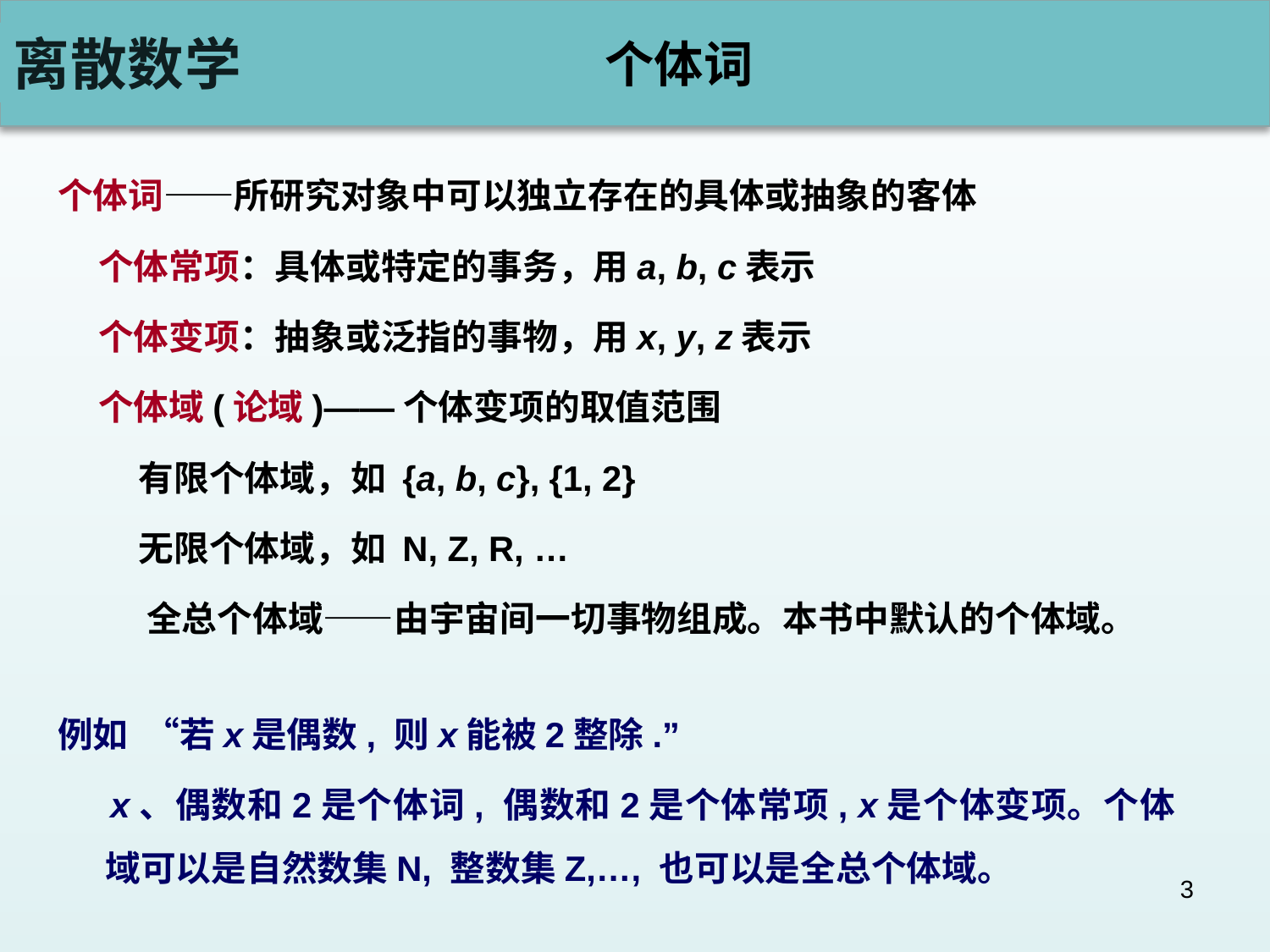

# 个体词
个体词——所研究对象中可以独立存在的具体或抽象的客体
    个体常项：具体或特定的事务，用a, b, c表示
    个体变项：抽象或泛指的事物，用x, y, z表示
    个体域(论域)——个体变项的取值范围
         有限个体域，如 {a, b, c}, {1, 2}
         无限个体域，如 N, Z, R, …
          全总个体域——由宇宙间一切事物组成。本书中默认的个体域。

例如  “若x是偶数, 则x能被2整除.”
     x、偶数和2是个体词, 偶数和2是个体常项, x是个体变项。个体域可以是自然数集N, 整数集Z,…, 也可以是全总个体域。

3